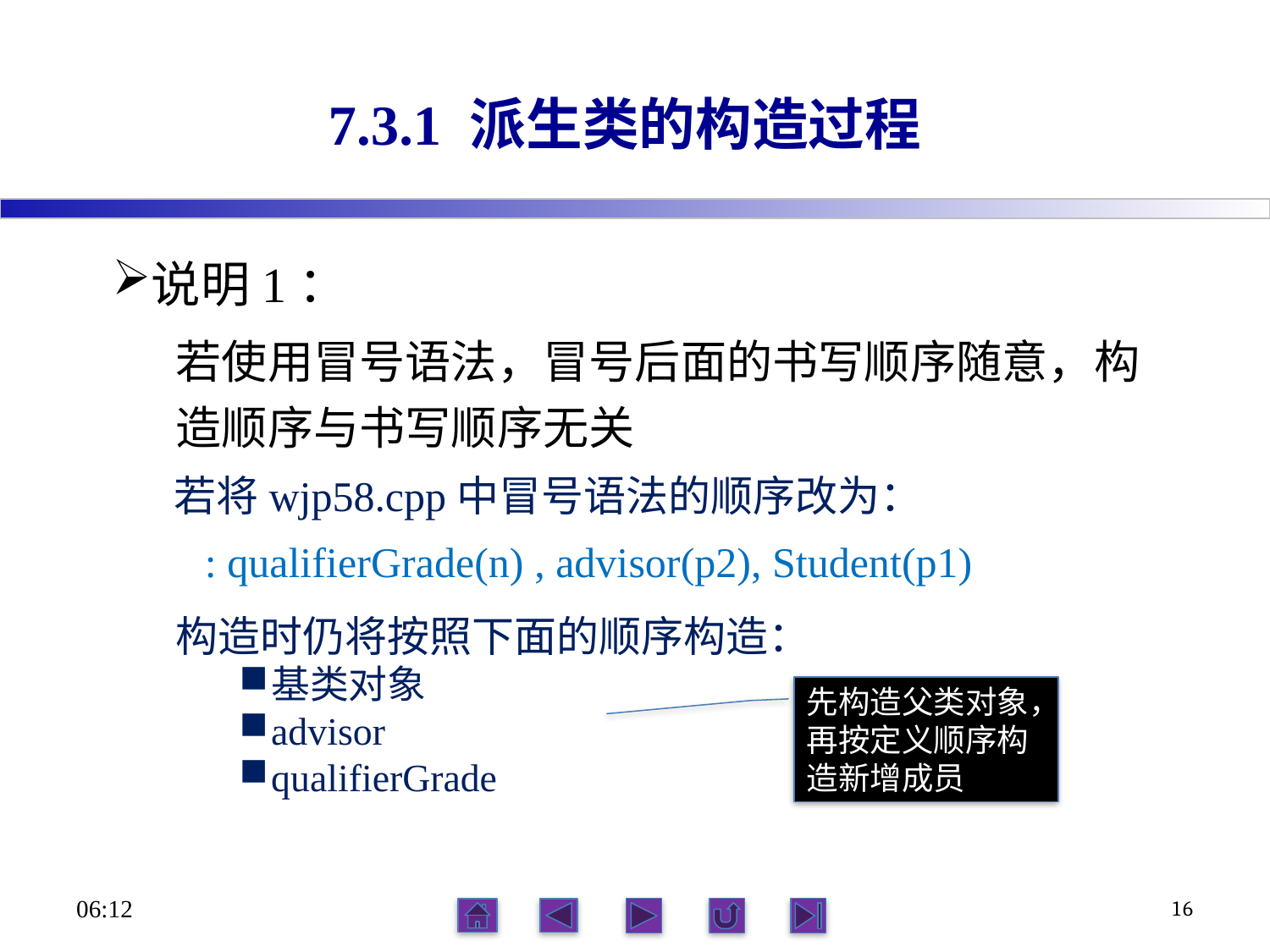

# 7.3.1 派生类的构造过程
说明1：
若使用冒号语法，冒号后面的书写顺序随意，构造顺序与书写顺序无关
若将wjp58.cpp中冒号语法的顺序改为：
: qualifierGrade(n) , advisor(p2), Student(p1)
构造时仍将按照下面的顺序构造：
基类对象
advisor
qualifierGrade
先构造父类对象，再按定义顺序构造新增成员
06:12
16